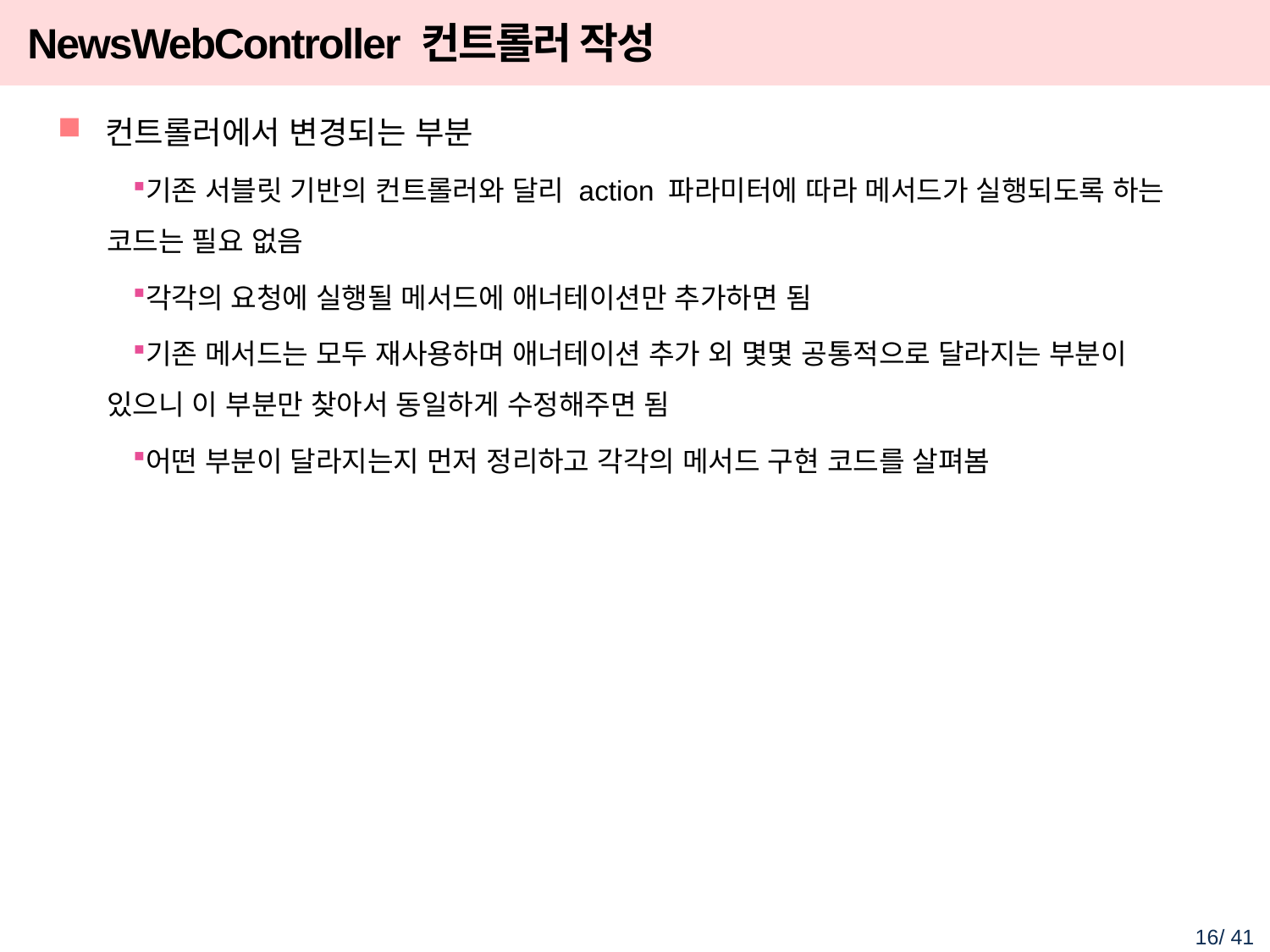

# NewsWebController 컨트롤러 작성
컨트롤러에서 변경되는 부분
기존 서블릿 기반의 컨트롤러와 달리 action 파라미터에 따라 메서드가 실행되도록 하는 코드는 필요 없음
각각의 요청에 실행될 메서드에 애너테이션만 추가하면 됨
기존 메서드는 모두 재사용하며 애너테이션 추가 외 몇몇 공통적으로 달라지는 부분이 있으니 이 부분만 찾아서 동일하게 수정해주면 됨
어떤 부분이 달라지는지 먼저 정리하고 각각의 메서드 구현 코드를 살펴봄